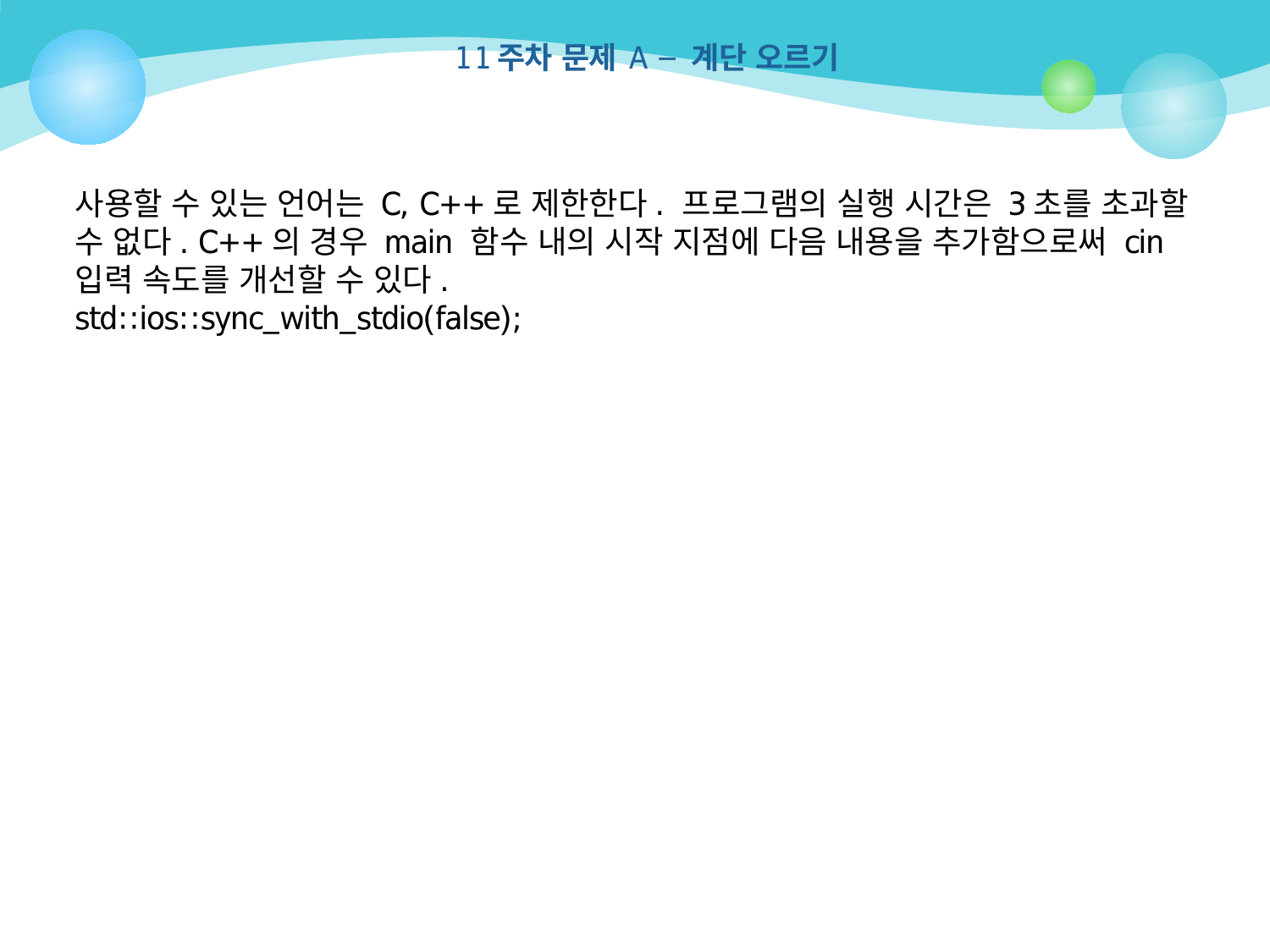

# 11주차 문제 A – 계단 오르기
사용할 수 있는 언어는 C, C++로 제한한다. 프로그램의 실행 시간은 3초를 초과할 수 없다. C++의 경우 main 함수 내의 시작 지점에 다음 내용을 추가함으로써 cin 입력 속도를 개선할 수 있다.
std::ios::sync_with_stdio(false);